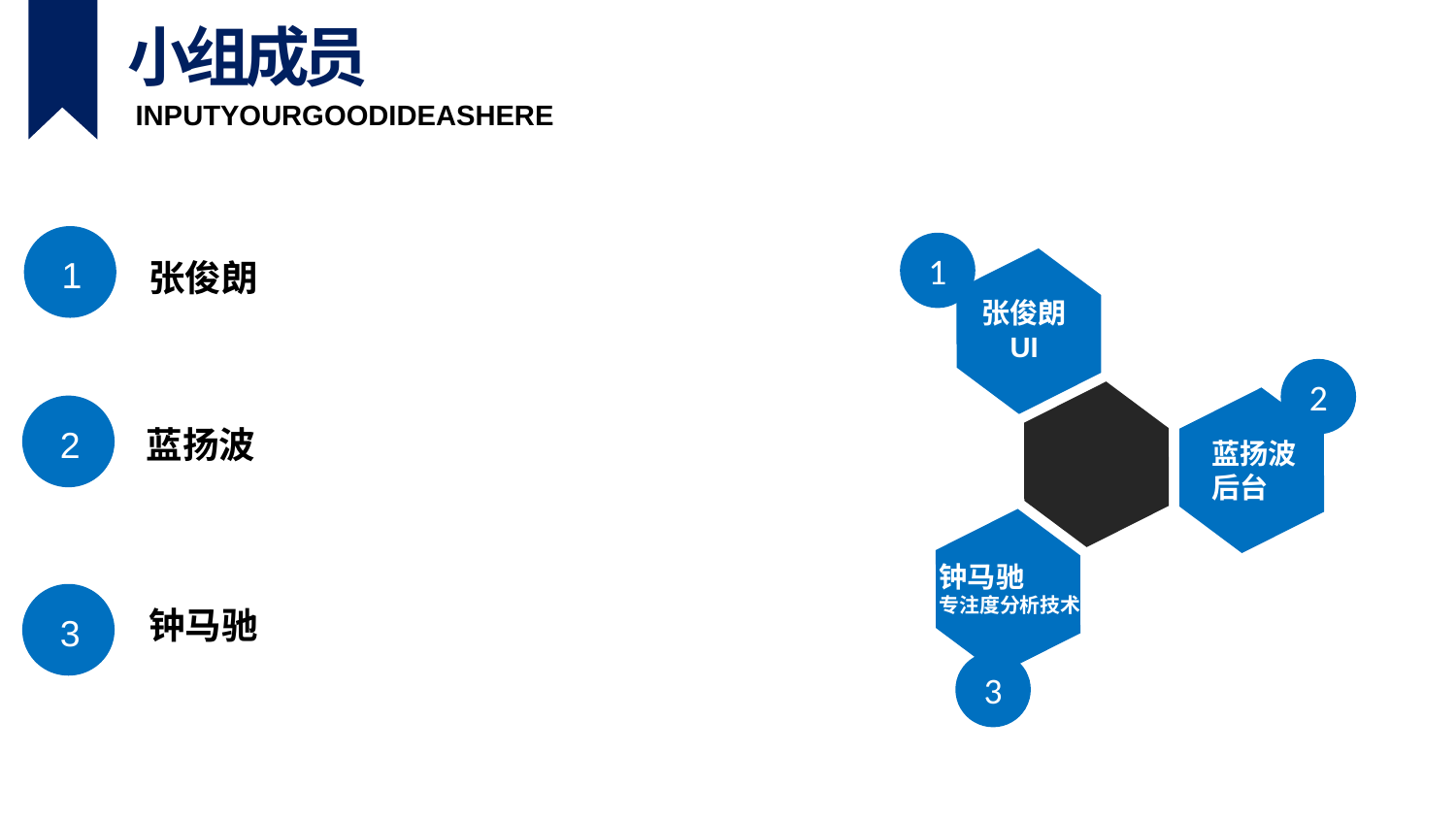

小组成员
INPUTYOURGOODIDEASHERE

1
张俊朗
2
张俊朗
UI
GOOD
IDEAS

2
GOOD
IDEAS
蓝扬波
4
蓝扬波
后台
1
钟马驰
专注度分析技术
GOOD
IDEAS

3
钟马驰
6
1

2
1

4
3